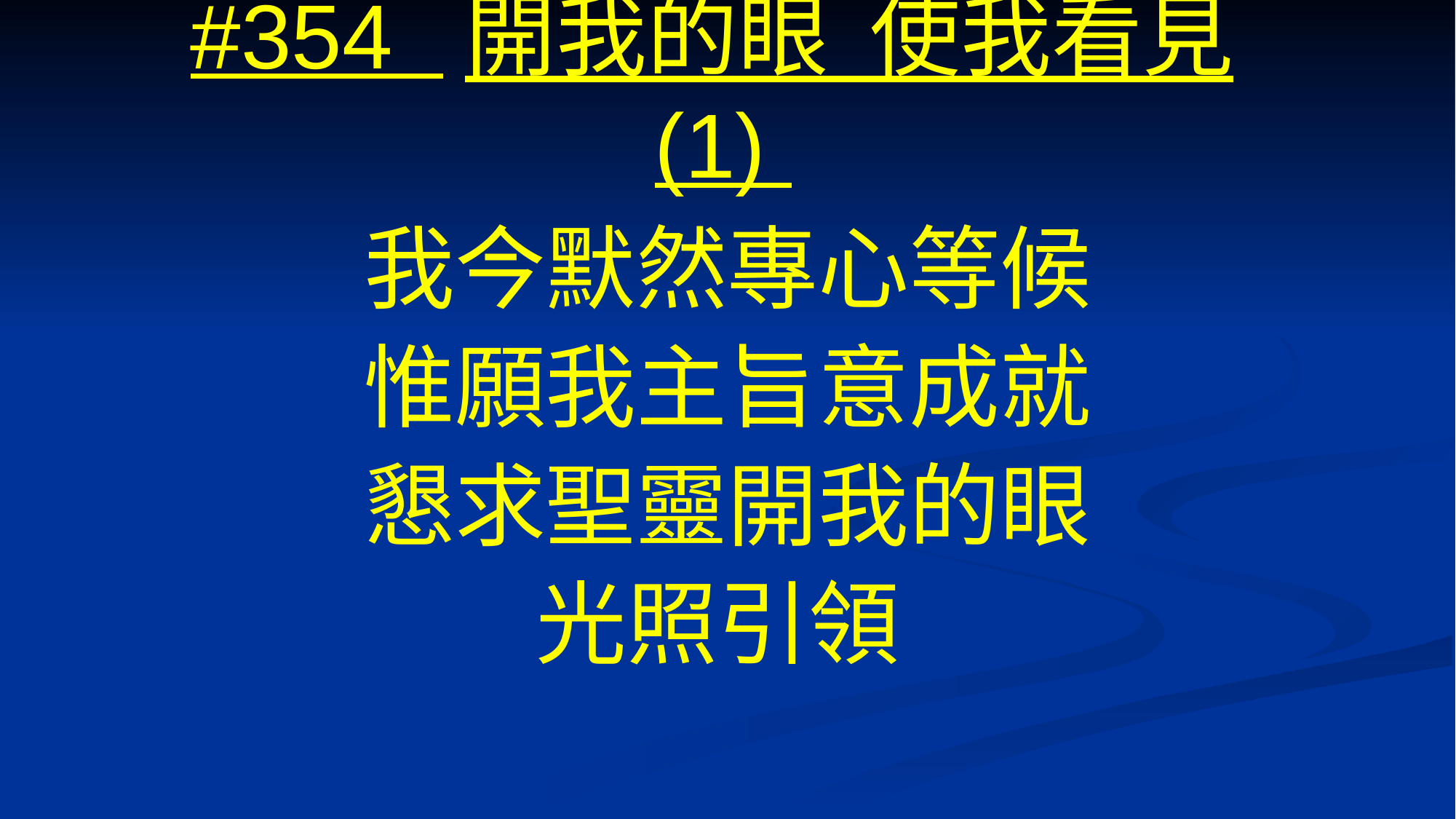

# #354  開我的眼  使我看見(1)
我今默然專心等候
惟願我主旨意成就
懇求聖靈開我的眼
光照引領